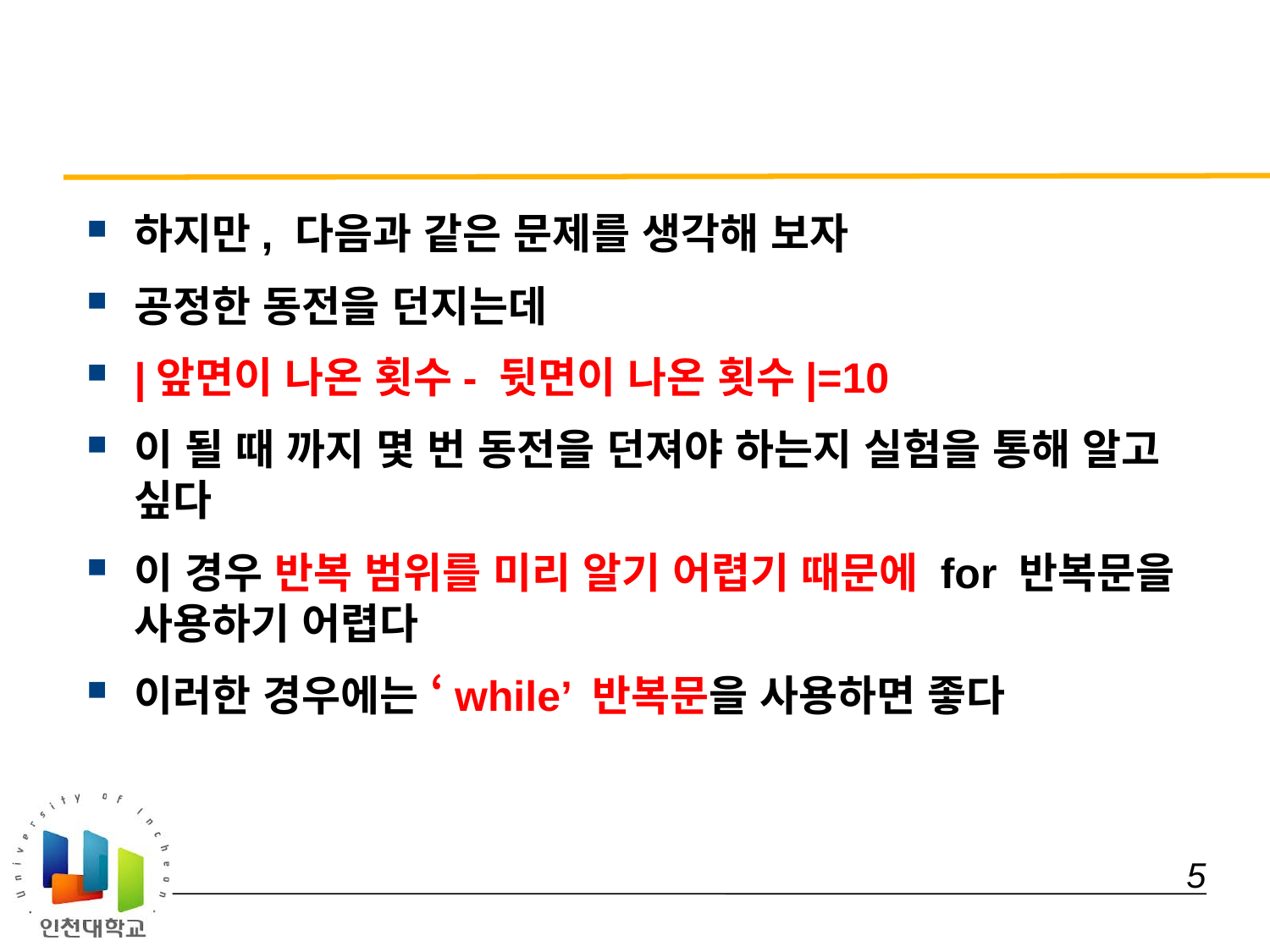

#
하지만, 다음과 같은 문제를 생각해 보자
공정한 동전을 던지는데
|앞면이 나온 횟수- 뒷면이 나온 횟수|=10
이 될 때 까지 몇 번 동전을 던져야 하는지 실험을 통해 알고 싶다
이 경우 반복 범위를 미리 알기 어렵기 때문에 for 반복문을 사용하기 어렵다
이러한 경우에는 ‘while’ 반복문을 사용하면 좋다

 5